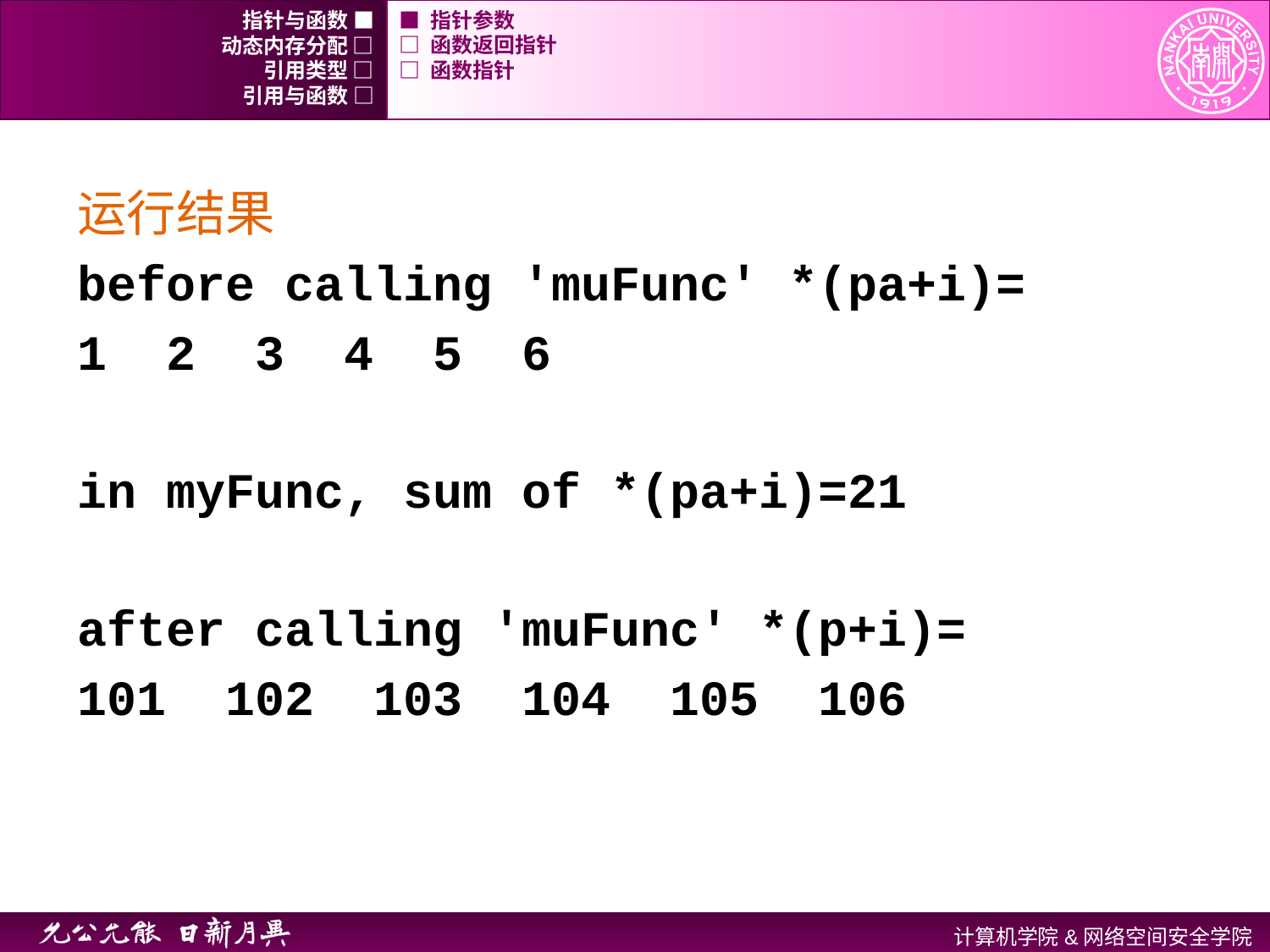

指针与函数 ■
■ 指针参数
动态内存分配 □
□ 函数返回指针
引用类型 □
□ 函数指针
引用与函数 □

运行结果
before calling 'muFunc' *(pa+i)=
1  2  3  4  5  6

in myFunc, sum of *(pa+i)=21

after calling 'muFunc' *(p+i)=
101  102  103  104  105  106